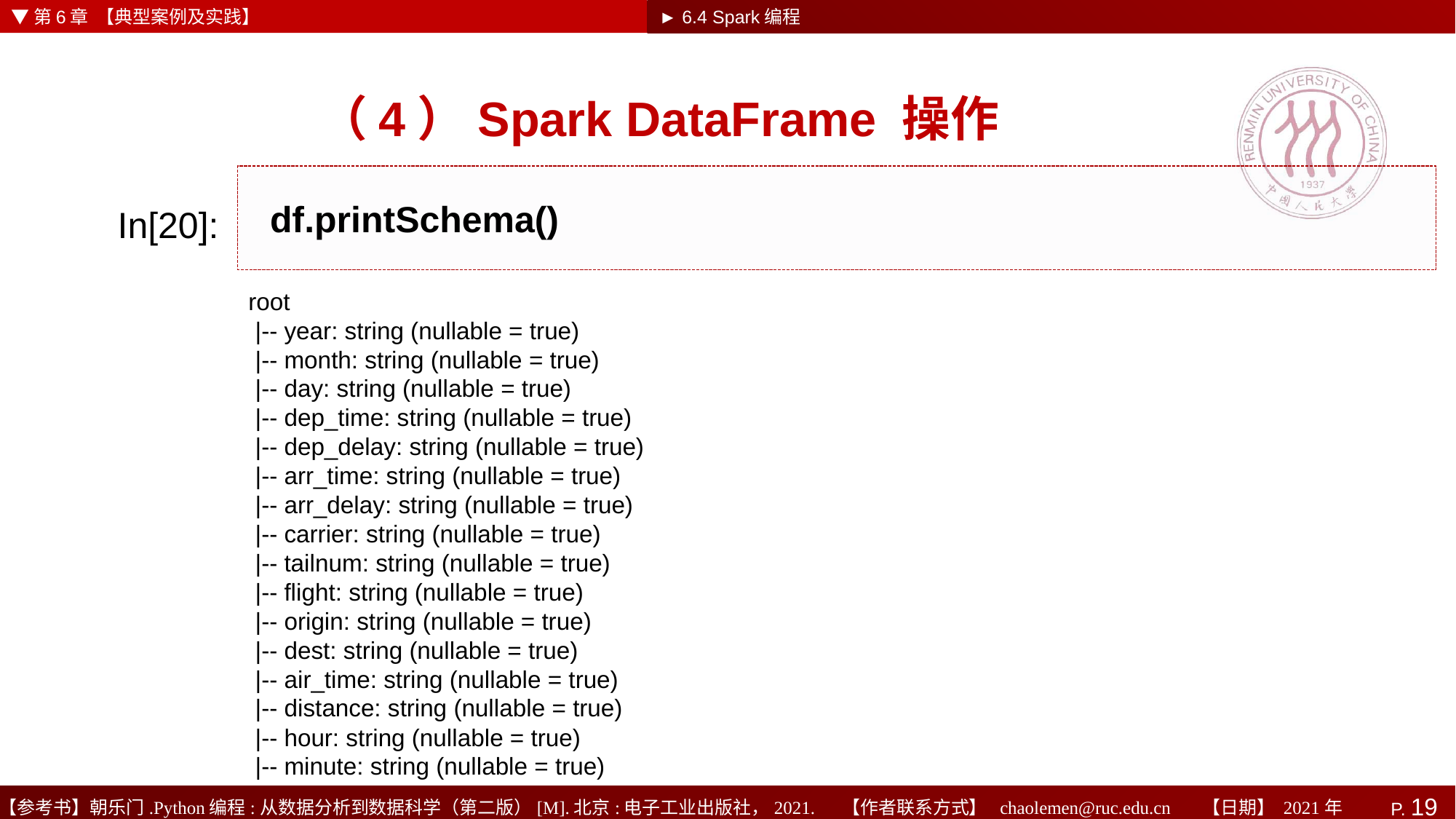

▼第6章  【典型案例及实践】
► 6.4 Spark编程
# （4）Spark DataFrame 操作
df.printSchema()
In[20]:
root
 |-- year: string (nullable = true)
 |-- month: string (nullable = true)
 |-- day: string (nullable = true)
 |-- dep_time: string (nullable = true)
 |-- dep_delay: string (nullable = true)
 |-- arr_time: string (nullable = true)
 |-- arr_delay: string (nullable = true)
 |-- carrier: string (nullable = true)
 |-- tailnum: string (nullable = true)
 |-- flight: string (nullable = true)
 |-- origin: string (nullable = true)
 |-- dest: string (nullable = true)
 |-- air_time: string (nullable = true)
 |-- distance: string (nullable = true)
 |-- hour: string (nullable = true)
 |-- minute: string (nullable = true)